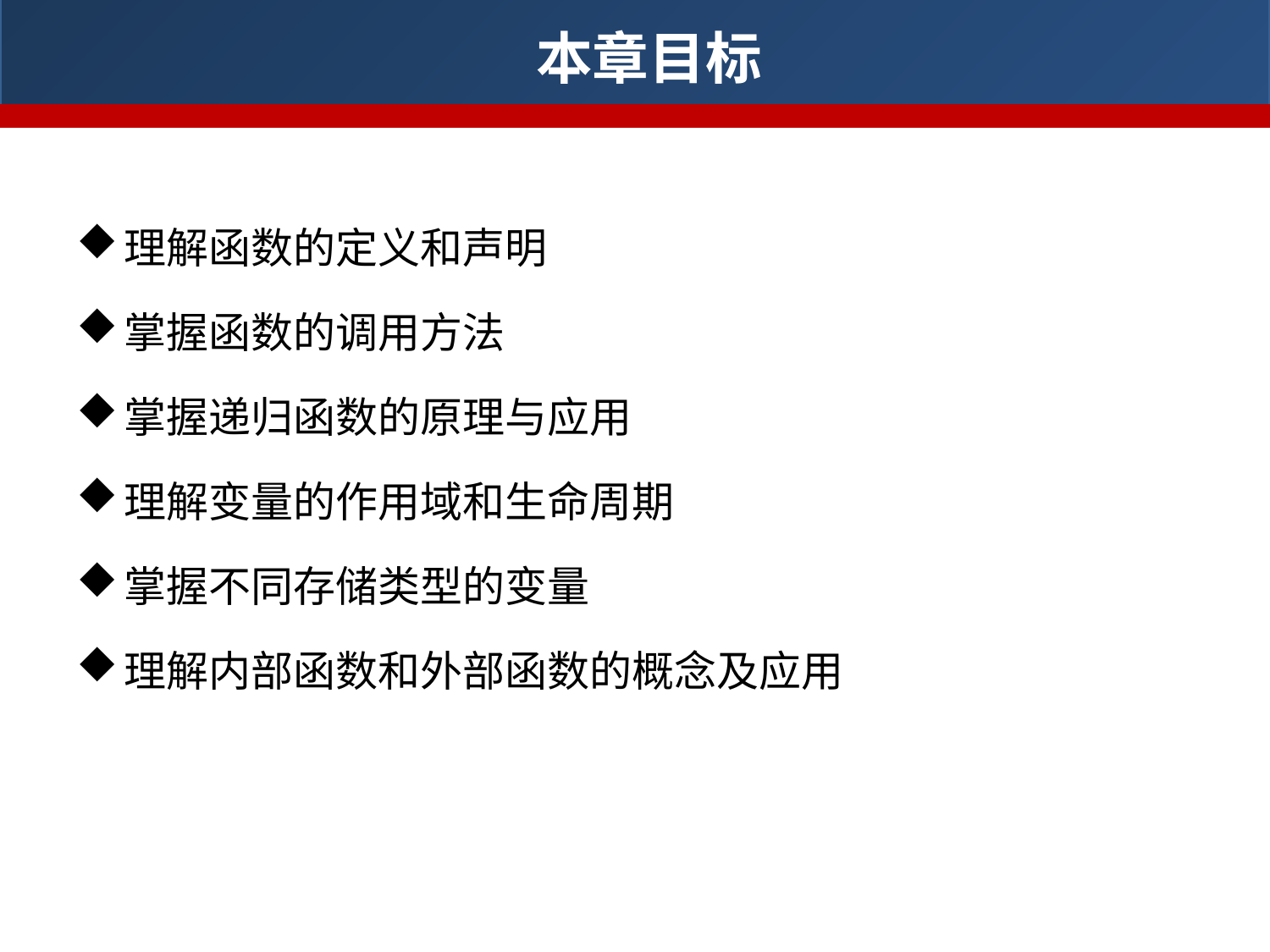

本章目标
理解函数的定义和声明
掌握函数的调用方法
掌握递归函数的原理与应用
理解变量的作用域和生命周期
掌握不同存储类型的变量
理解内部函数和外部函数的概念及应用